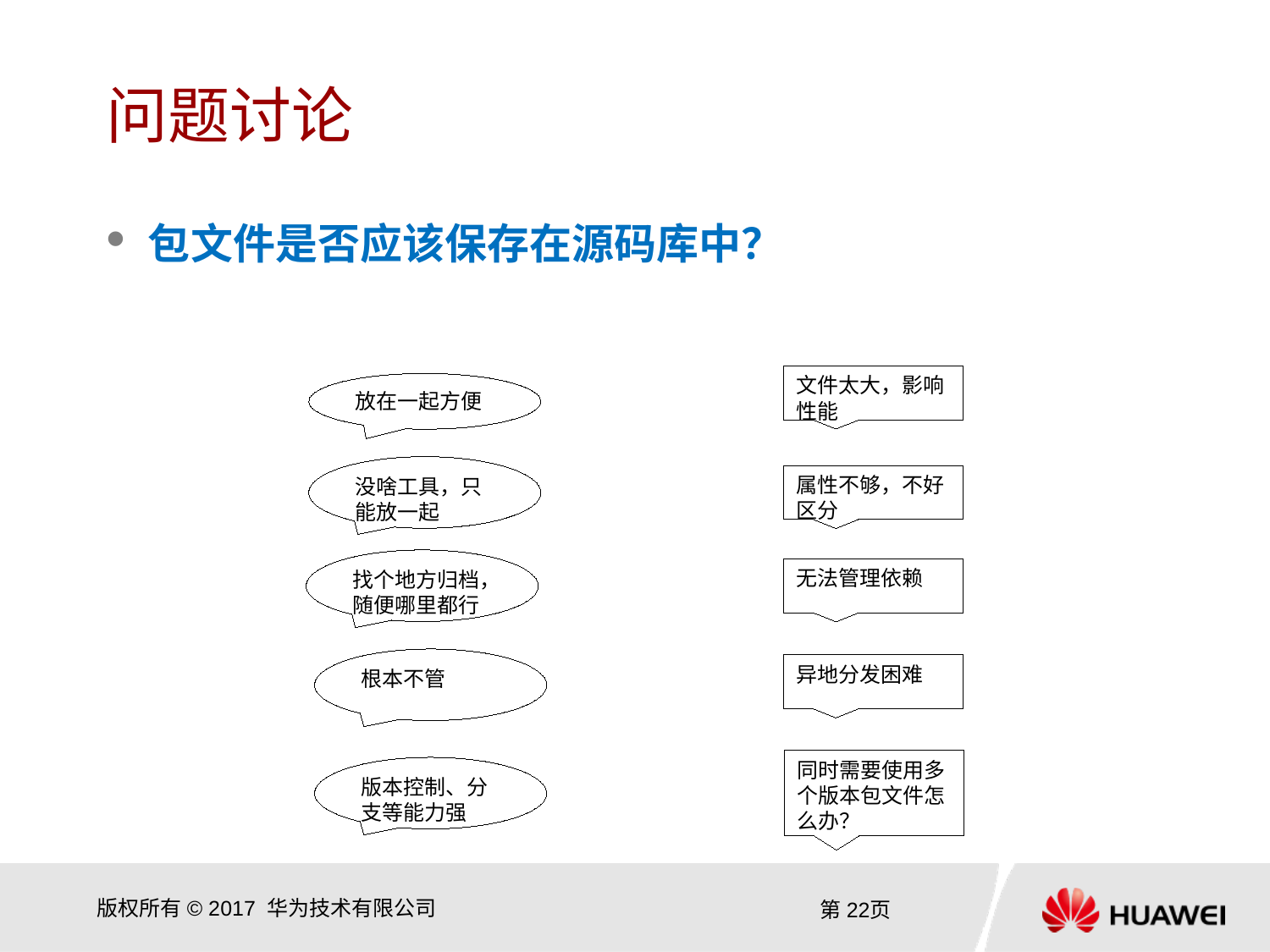

# 问题讨论
包文件是否应该保存在源码库中？
文件太大，影响性能
放在一起方便
没啥工具，只能放一起
属性不够，不好区分
找个地方归档，随便哪里都行
无法管理依赖
根本不管
异地分发困难
同时需要使用多个版本包文件怎么办？
版本控制、分支等能力强